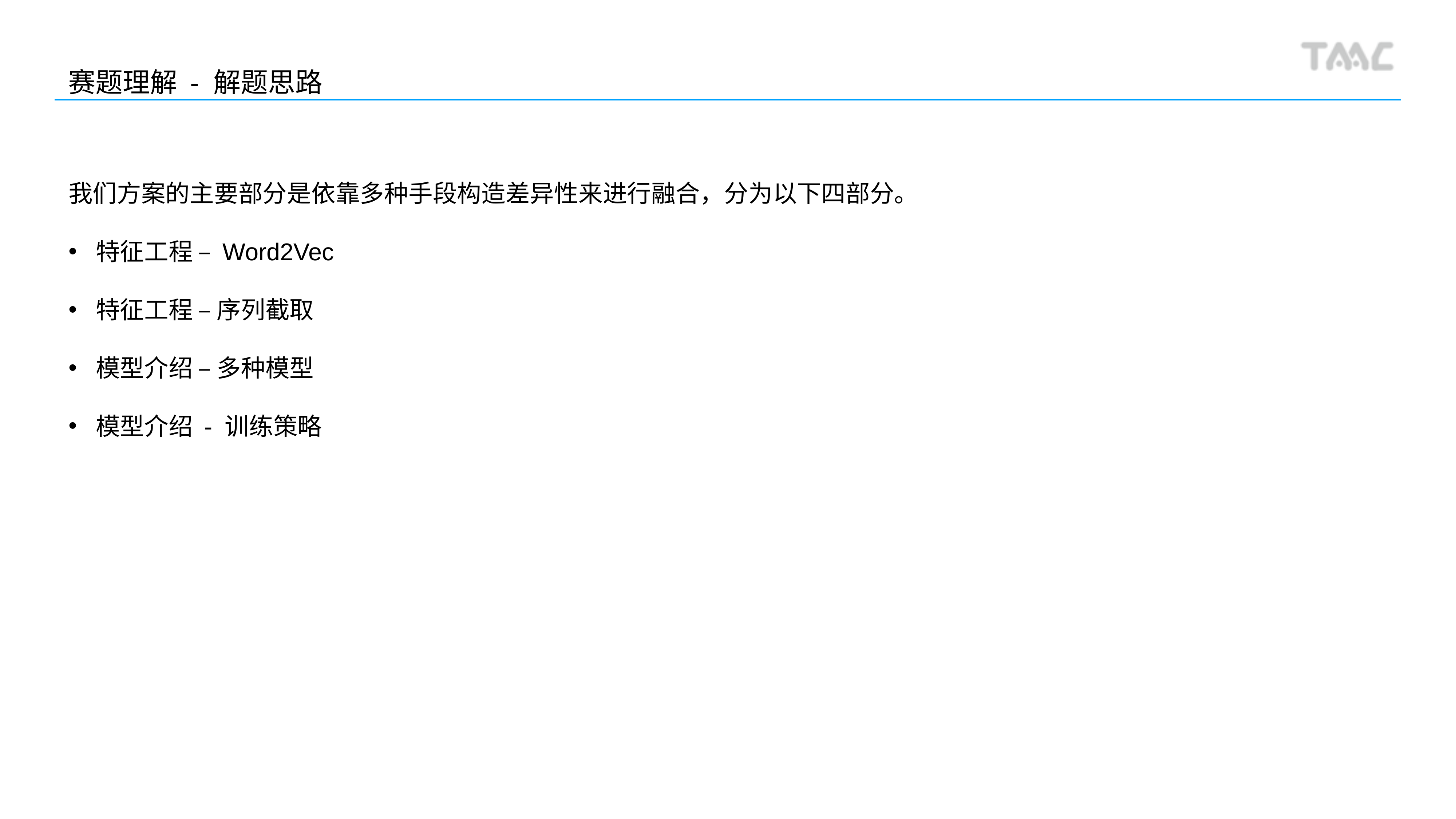

赛题理解 - 解题思路
我们方案的主要部分是依靠多种手段构造差异性来进行融合，分为以下四部分。

特征工程 – Word2Vec

特征工程 – 序列截取

模型介绍 – 多种模型

模型介绍 - 训练策略